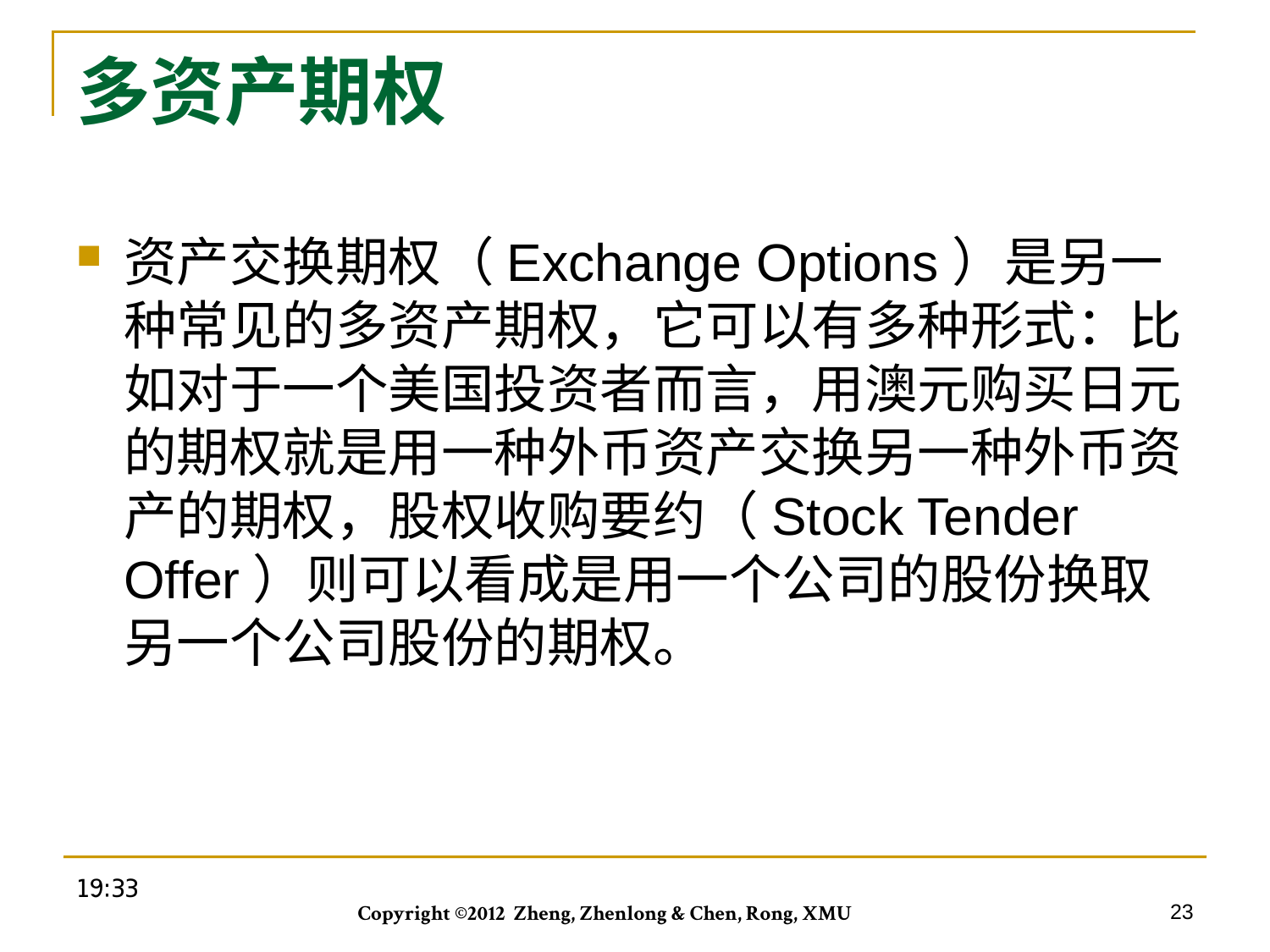

# 多资产期权
资产交换期权（Exchange Options）是另一种常见的多资产期权，它可以有多种形式：比如对于一个美国投资者而言，用澳元购买日元的期权就是用一种外币资产交换另一种外币资产的期权，股权收购要约（Stock Tender Offer）则可以看成是用一个公司的股份换取另一个公司股份的期权。

19:33
23
Copyright ©2012  Zheng, Zhenlong & Chen, Rong, XMU